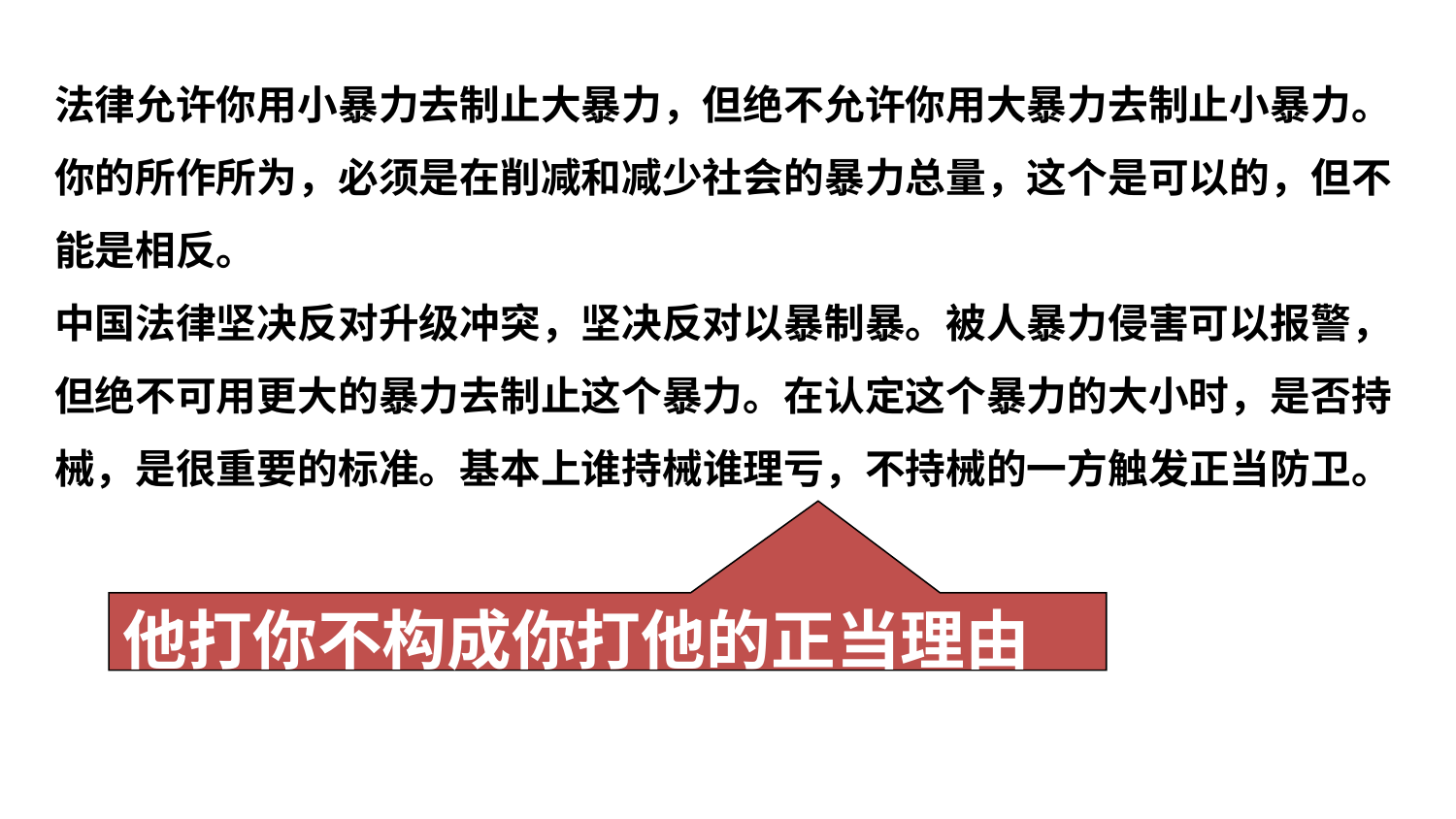

法律允许你用小暴力去制止大暴力，但绝不允许你用大暴力去制止小暴力。你的所作所为，必须是在削减和减少社会的暴力总量，这个是可以的，但不能是相反。
中国法律坚决反对升级冲突，坚决反对以暴制暴。被人暴力侵害可以报警，但绝不可用更大的暴力去制止这个暴力。在认定这个暴力的大小时，是否持械，是很重要的标准。基本上谁持械谁理亏，不持械的一方触发正当防卫。
他打你不构成你打他的正当理由